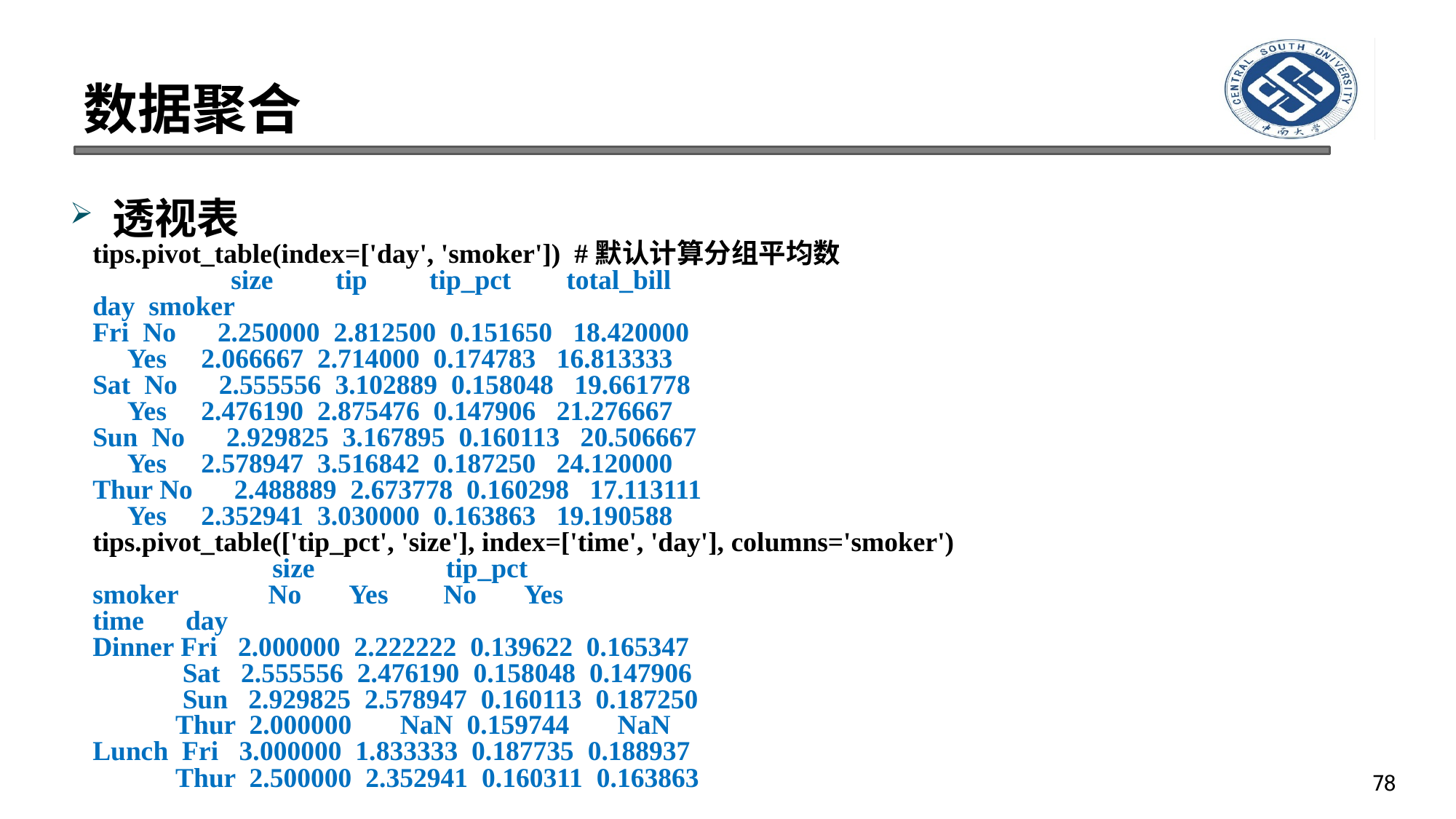

# 数据聚合
透视表
tips.pivot_table(index=['day', 'smoker'])  #默认计算分组平均数
                    size         tip         tip_pct        total_bill
day  smoker
Fri  No      2.250000  2.812500  0.151650   18.420000
     Yes     2.066667  2.714000  0.174783   16.813333
Sat  No      2.555556  3.102889  0.158048   19.661778
     Yes     2.476190  2.875476  0.147906   21.276667
Sun  No      2.929825  3.167895  0.160113   20.506667
     Yes     2.578947  3.516842  0.187250   24.120000
Thur No      2.488889  2.673778  0.160298   17.113111
     Yes     2.352941  3.030000  0.163863   19.190588
tips.pivot_table(['tip_pct', 'size'], index=['time', 'day'], columns='smoker')
                          size                   tip_pct
smoker             No       Yes        No       Yes
time      day
Dinner Fri   2.000000  2.222222  0.139622  0.165347
             Sat   2.555556  2.476190  0.158048  0.147906
             Sun   2.929825  2.578947  0.160113  0.187250
            Thur  2.000000       NaN  0.159744       NaN
Lunch  Fri   3.000000  1.833333  0.187735  0.188937
            Thur  2.500000  2.352941  0.160311  0.163863
78